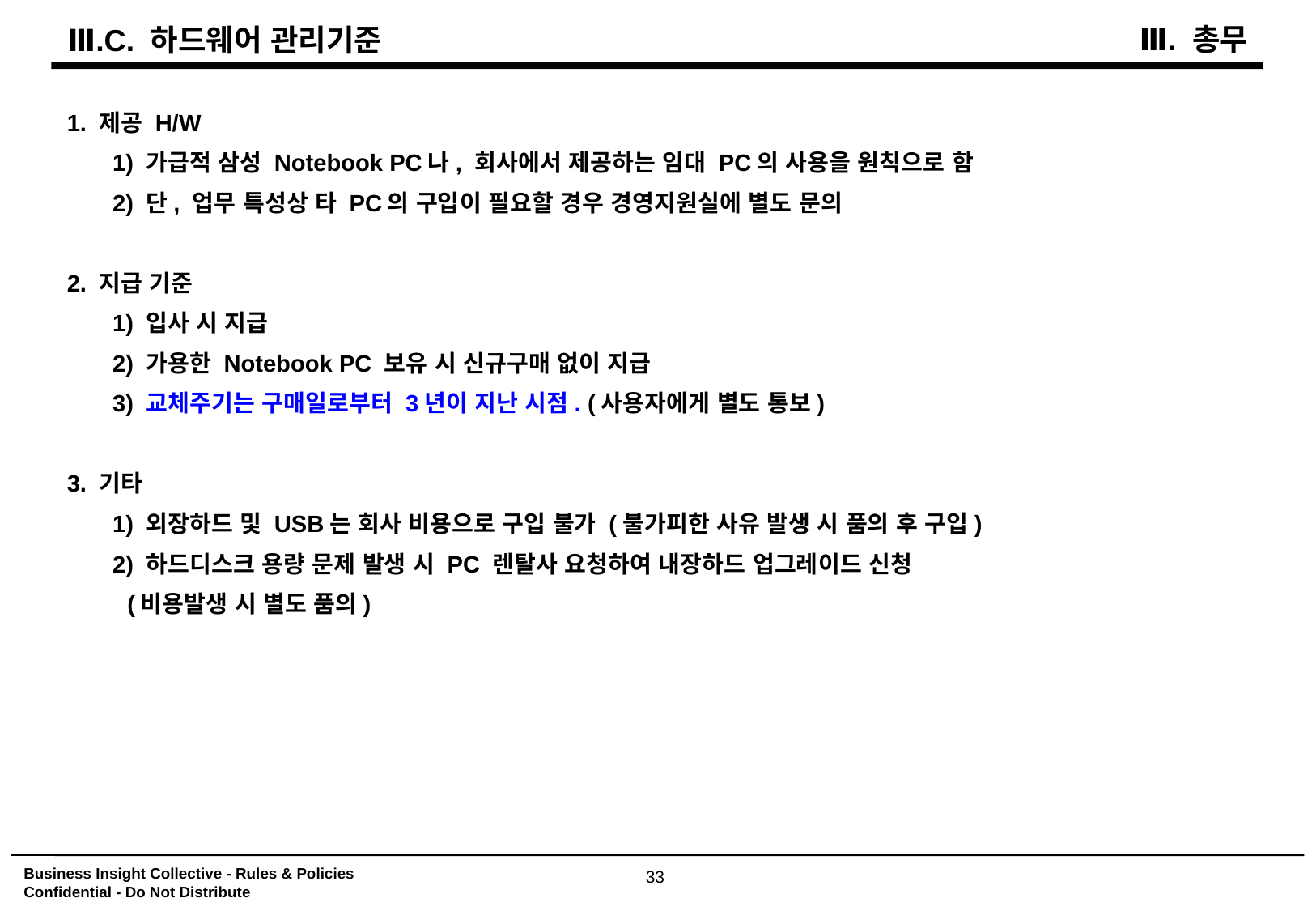

Ⅲ. 총무
Ⅲ.C. 하드웨어 관리기준
1. 제공 H/W
	1) 가급적 삼성 Notebook PC나, 회사에서 제공하는 임대 PC의 사용을 원칙으로 함
	2) 단, 업무 특성상 타 PC의 구입이 필요할 경우 경영지원실에 별도 문의

2. 지급 기준
	1) 입사 시 지급
	2) 가용한 Notebook PC 보유 시 신규구매 없이 지급
	3) 교체주기는 구매일로부터 3년이 지난 시점. (사용자에게 별도 통보)

3. 기타
	1) 외장하드 및 USB는 회사 비용으로 구입 불가 (불가피한 사유 발생 시 품의 후 구입)
	2) 하드디스크 용량 문제 발생 시 PC 렌탈사 요청하여 내장하드 업그레이드 신청
         (비용발생 시 별도 품의)